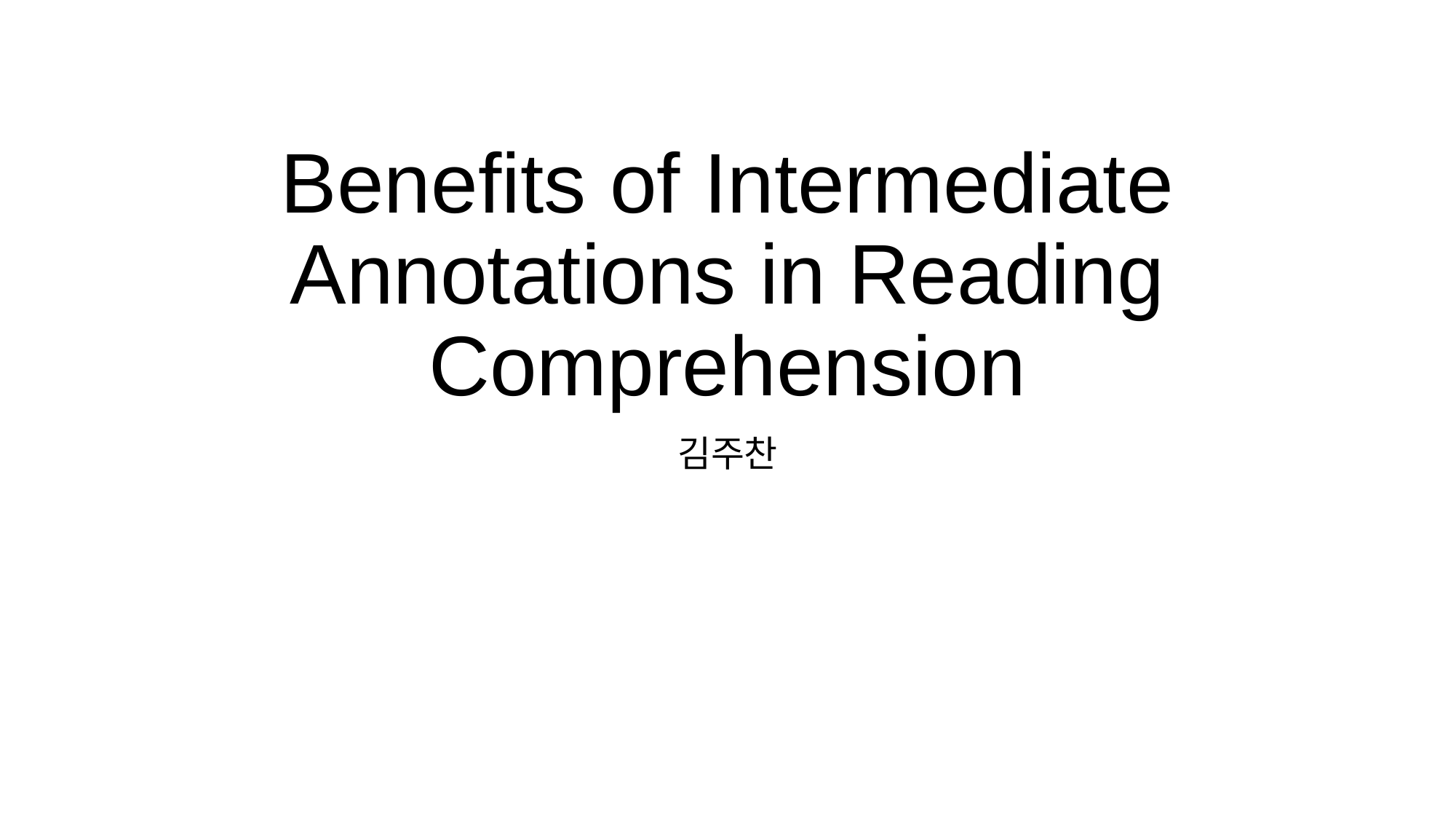

# Benefits of Intermediate Annotations in Reading Comprehension
김주찬